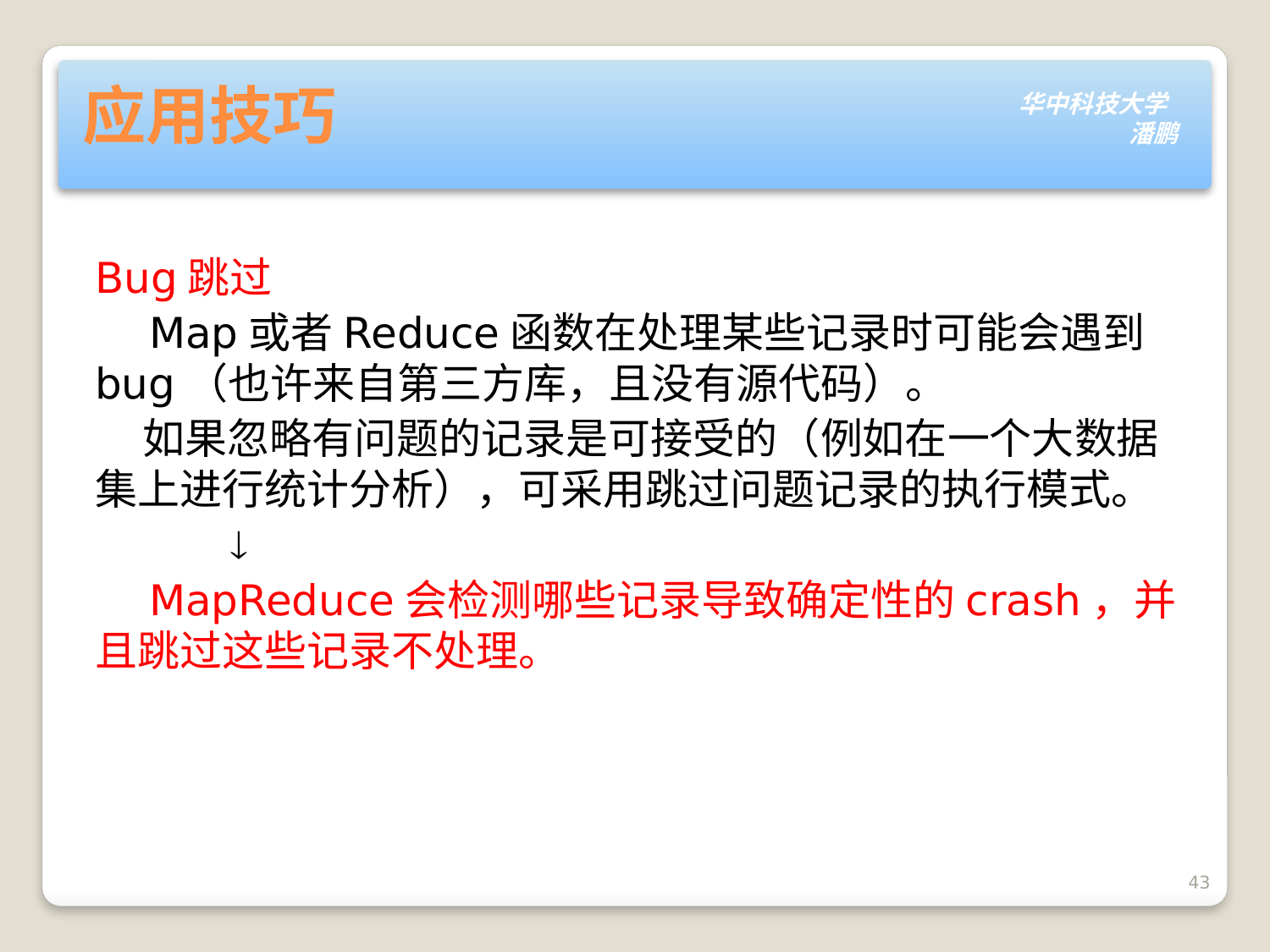

# 应用技巧
Bug跳过
    Map或者Reduce函数在处理某些记录时可能会遇到bug（也许来自第三方库，且没有源代码）。
    如果忽略有问题的记录是可接受的（例如在一个大数据集上进行统计分析），可采用跳过问题记录的执行模式。
          ↓
    MapReduce会检测哪些记录导致确定性的crash，并且跳过这些记录不处理。
43